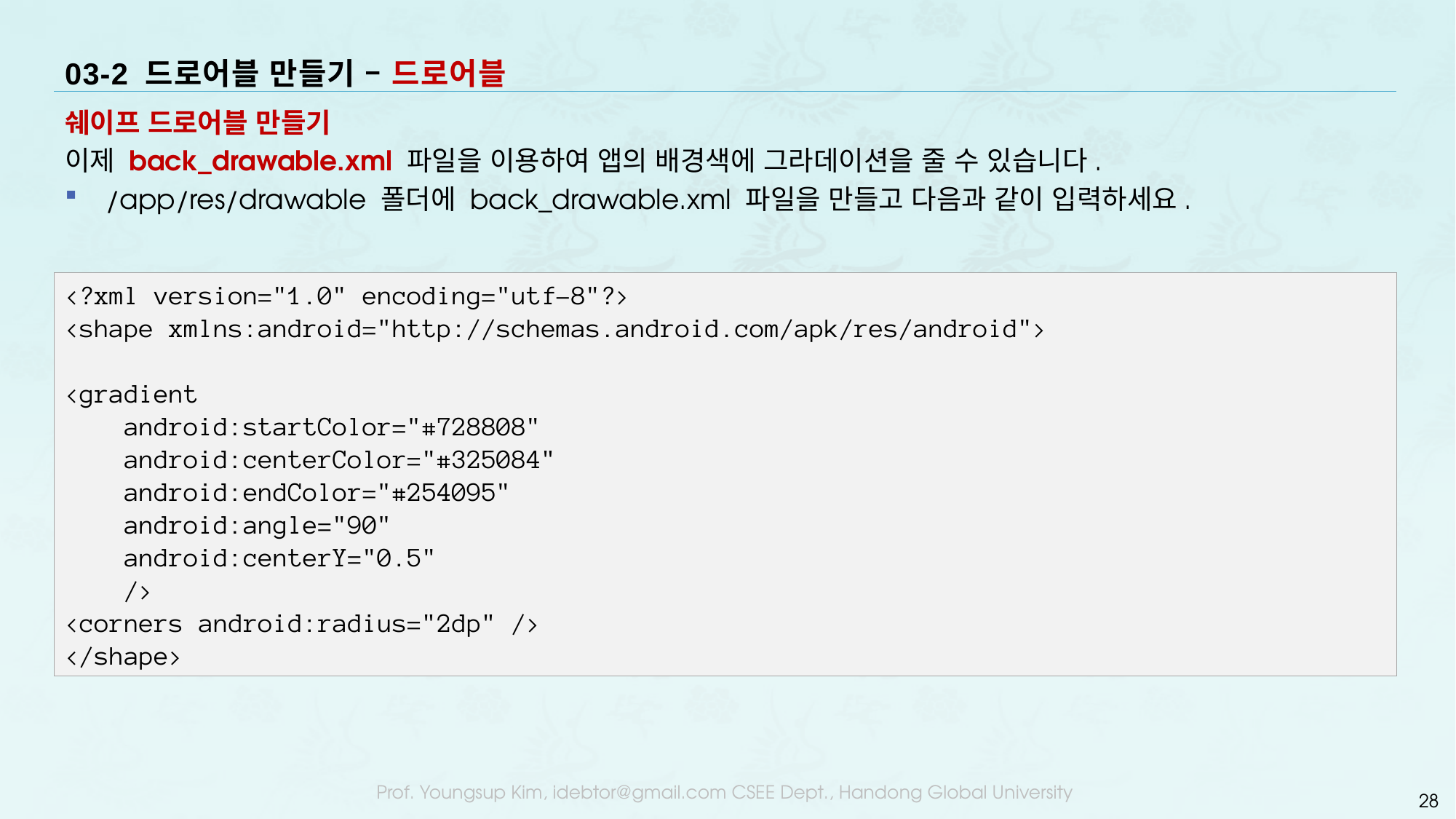

# 03-2 드로어블 만들기 – 드로어블
쉐이프 드로어블 만들기
이제 back_drawable.xml 파일을 이용하여 앱의 배경색에 그라데이션을 줄 수 있습니다.
/app/res/drawable 폴더에 back_drawable.xml 파일을 만들고 다음과 같이 입력하세요.

<?xml version="1.0" encoding="utf-8"?>
<shape xmlns:android="http://schemas.android.com/apk/res/android">

<gradient
    android:startColor="#728808"
    android:centerColor="#325084"
    android:endColor="#254095"
    android:angle="90"
    android:centerY="0.5"
    />
<corners android:radius="2dp" />
</shape>
28